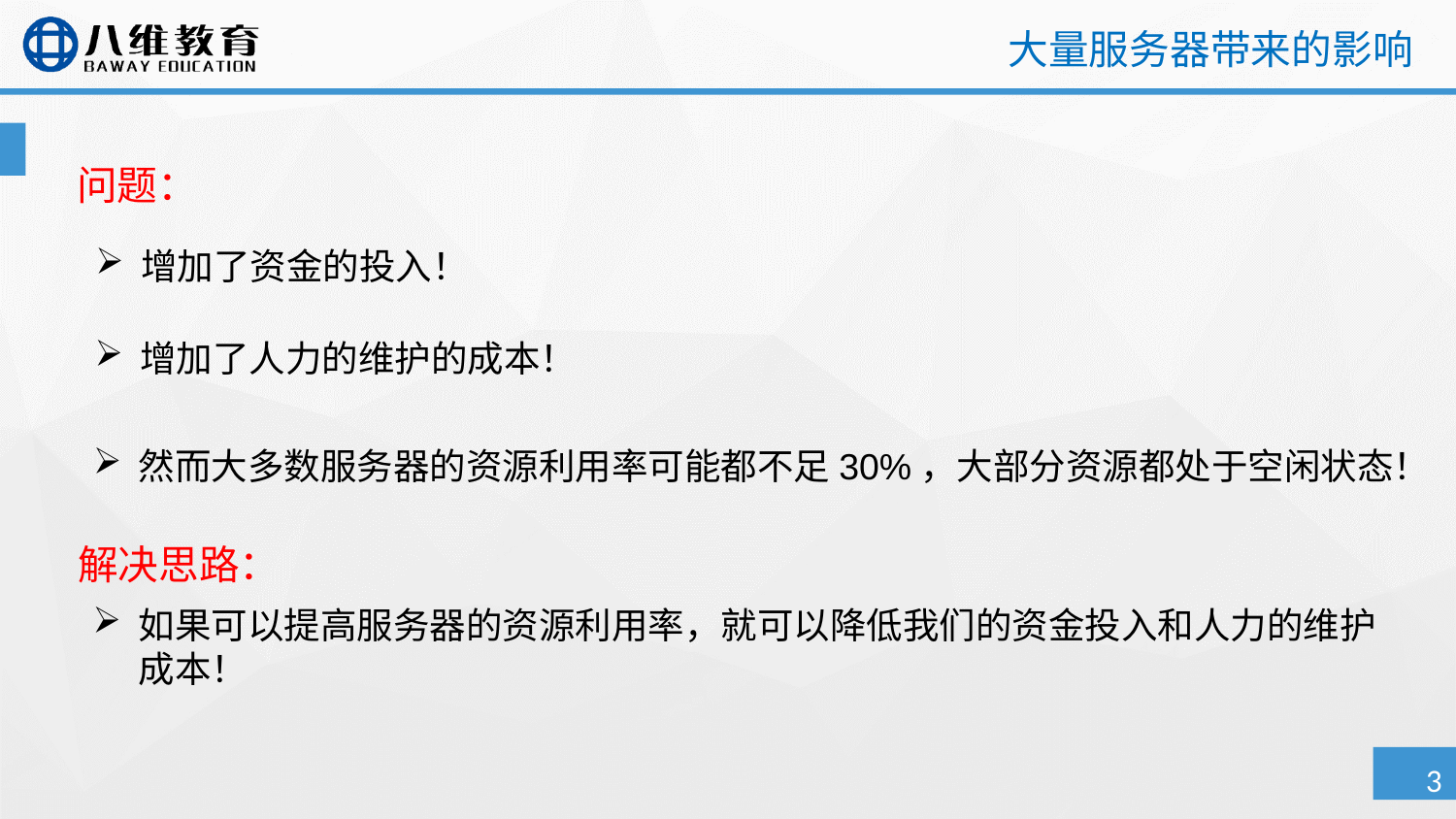

# 大量服务器带来的影响
问题：
增加了资金的投入！

增加了人力的维护的成本！
然而大多数服务器的资源利用率可能都不足30%，大部分资源都处于空闲状态！
解决思路：
如果可以提高服务器的资源利用率，就可以降低我们的资金投入和人力的维护成本！